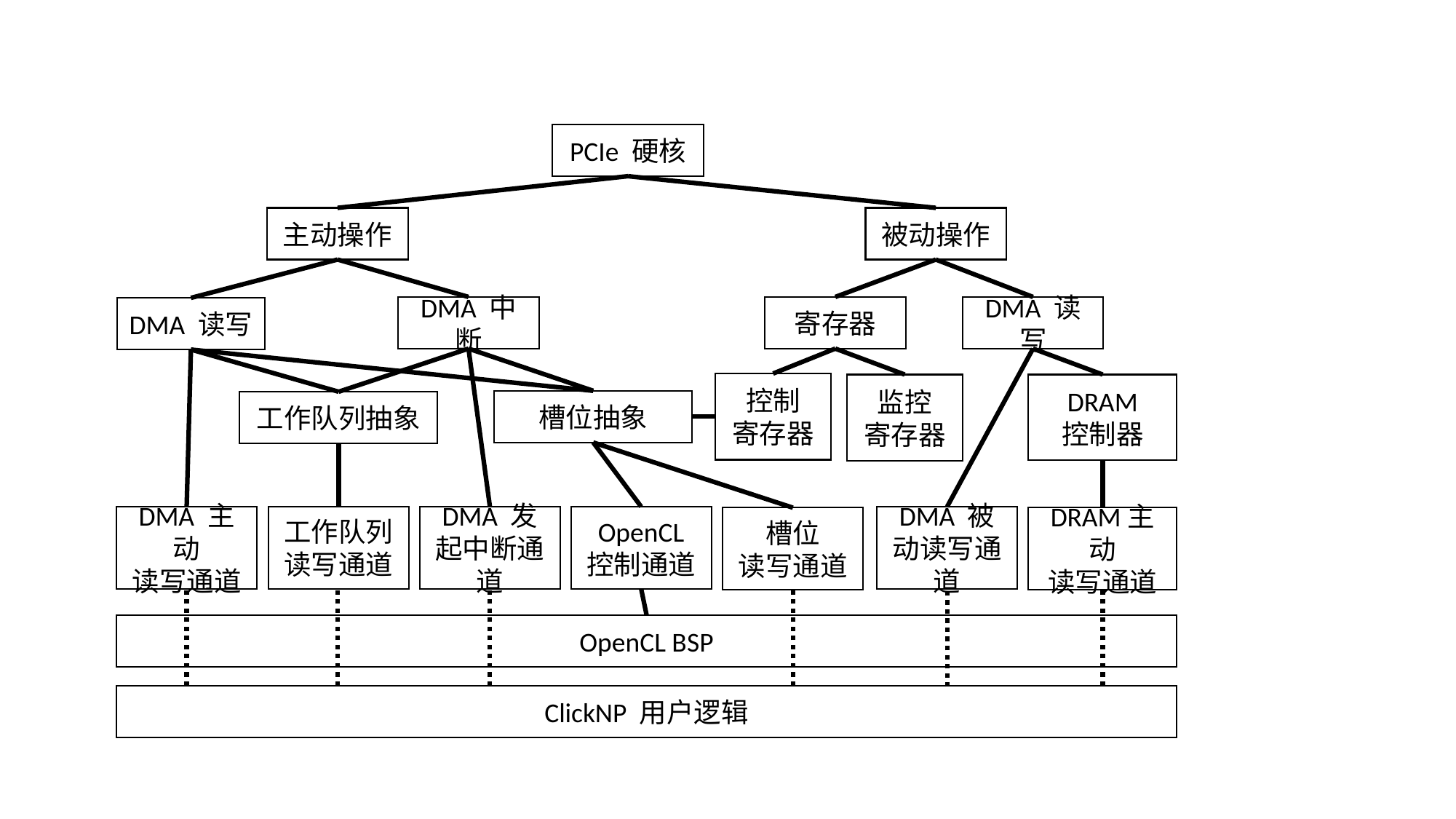

PCIe 硬核
主动操作
被动操作
DMA 中断
寄存器
DMA 读写
DMA 读写
控制
寄存器
监控
寄存器
DRAM
控制器
槽位抽象
工作队列抽象
工作队列读写通道
DMA 发起中断通道
OpenCL 控制通道
DMA 被动读写通道
DMA 主动
读写通道
槽位
读写通道
DRAM主动
读写通道
OpenCL BSP
ClickNP 用户逻辑